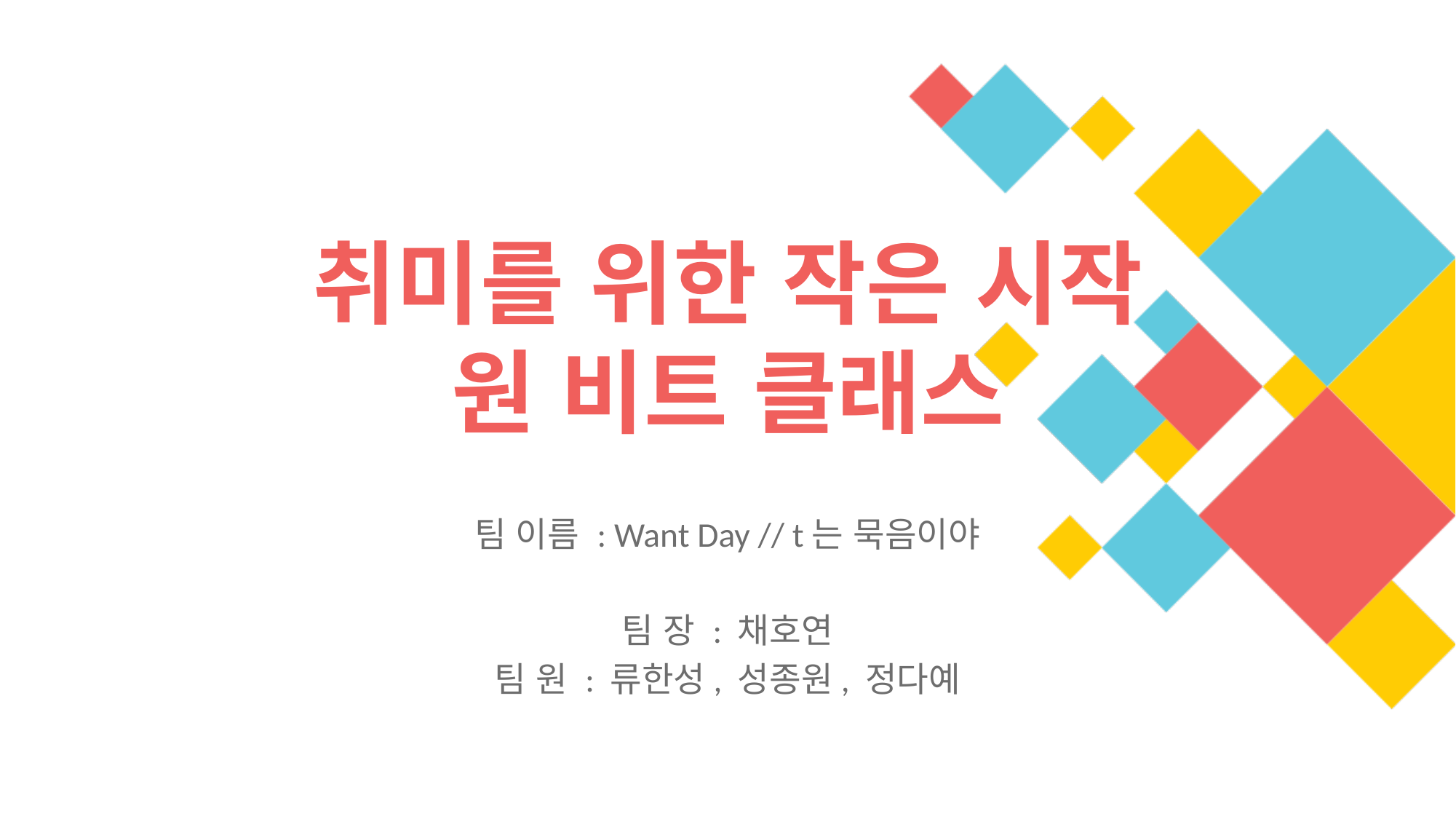

# 취미를 위한 작은 시작 원 비트 클래스
팀 이름 : Want Day // t는 묵음이야

팀 장 : 채호연
팀 원 : 류한성, 성종원, 정다예